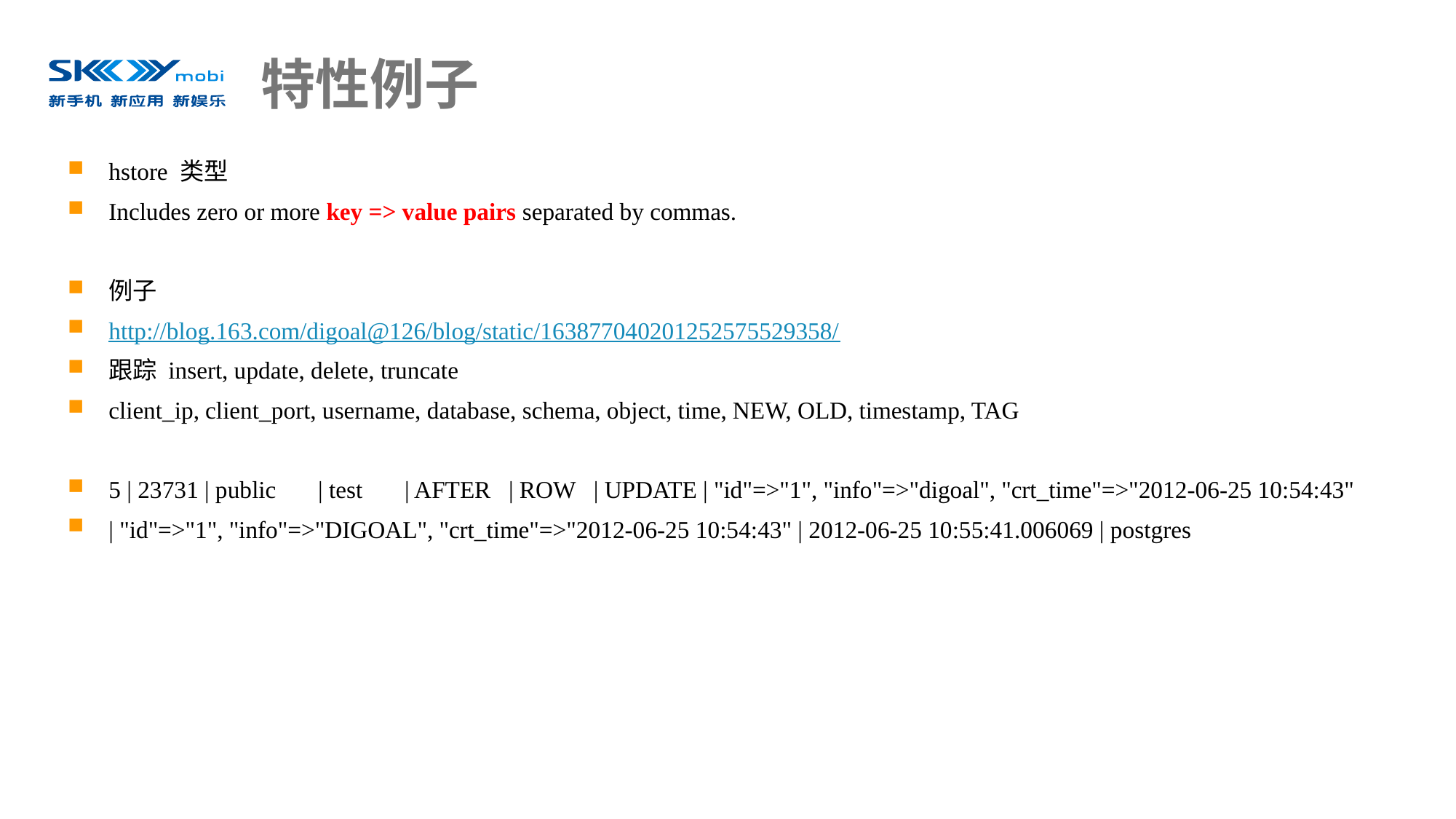

# 特性例子
hstore 类型
Includes zero or more key => value pairs separated by commas.

例子
http://blog.163.com/digoal@126/blog/static/163877040201252575529358/
跟踪 insert, update, delete, truncate
client_ip, client_port, username, database, schema, object, time, NEW, OLD, timestamp, TAG

5 | 23731 | public       | test       | AFTER   | ROW   | UPDATE | "id"=>"1", "info"=>"digoal", "crt_time"=>"2012-06-25 10:54:43"
| "id"=>"1", "info"=>"DIGOAL", "crt_time"=>"2012-06-25 10:54:43" | 2012-06-25 10:55:41.006069 | postgres